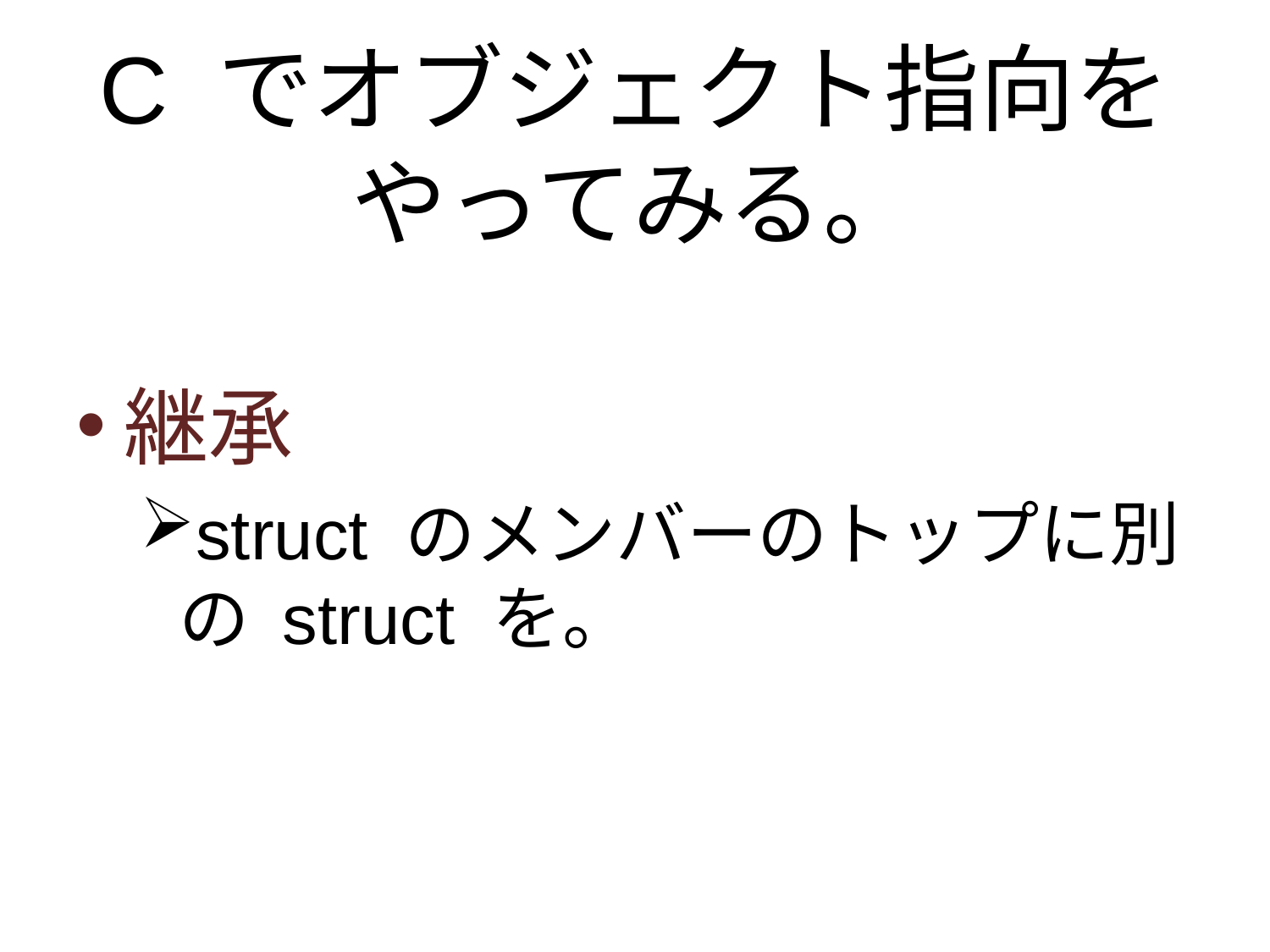

# C でオブジェクト指向をやってみる。
継承
struct のメンバーのトップに別の struct を。